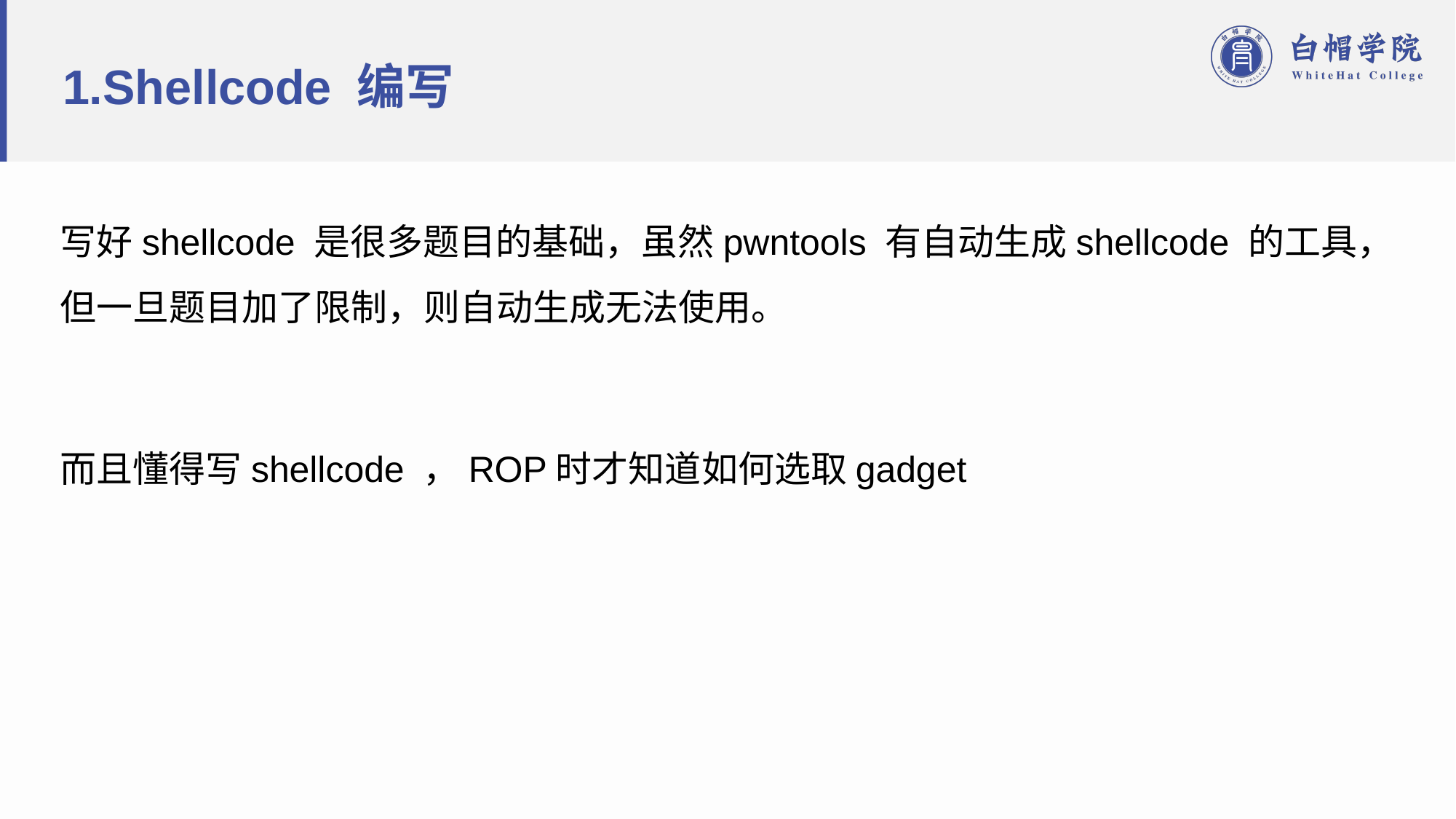

# 1.Shellcode 编写
写好shellcode 是很多题目的基础，虽然pwntools 有自动生成shellcode 的工具，但一旦题目加了限制，则自动生成无法使用。

而且懂得写shellcode ，ROP时才知道如何选取gadget